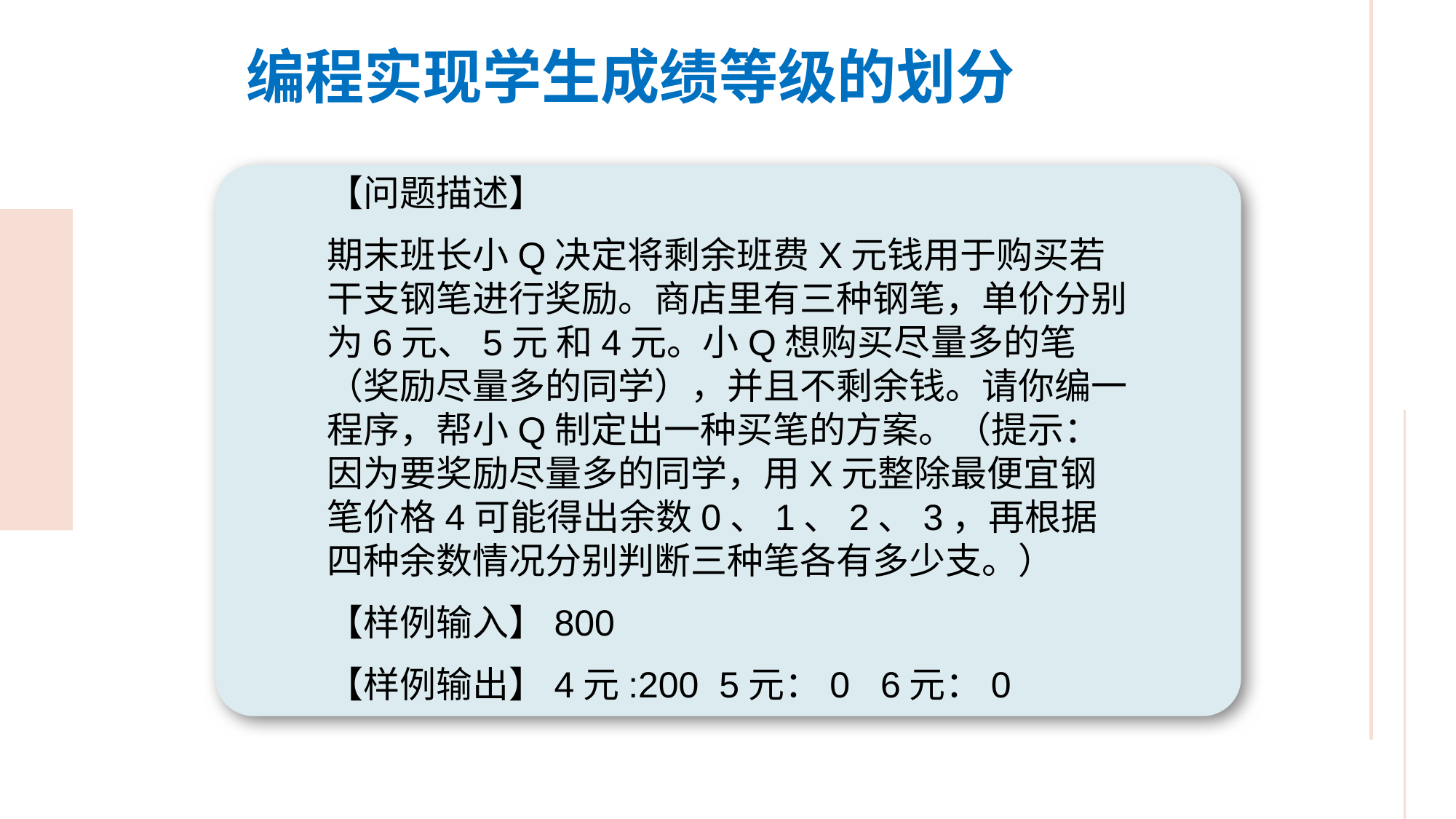

编程实现学生成绩等级的划分

【问题描述】
期末班长小Q决定将剩余班费X元钱用于购买若干支钢笔进行奖励。商店里有三种钢笔，单价分别为6元、5元 和4元。小Q想购买尽量多的笔（奖励尽量多的同学），并且不剩余钱。请你编一程序，帮小Q制定出一种买笔的方案。（提示：因为要奖励尽量多的同学，用X元整除最便宜钢笔价格4可能得出余数0、1、2、3，再根据四种余数情况分别判断三种笔各有多少支。）
【样例输入】800
【样例输出】4元:200  5元：0   6元：0